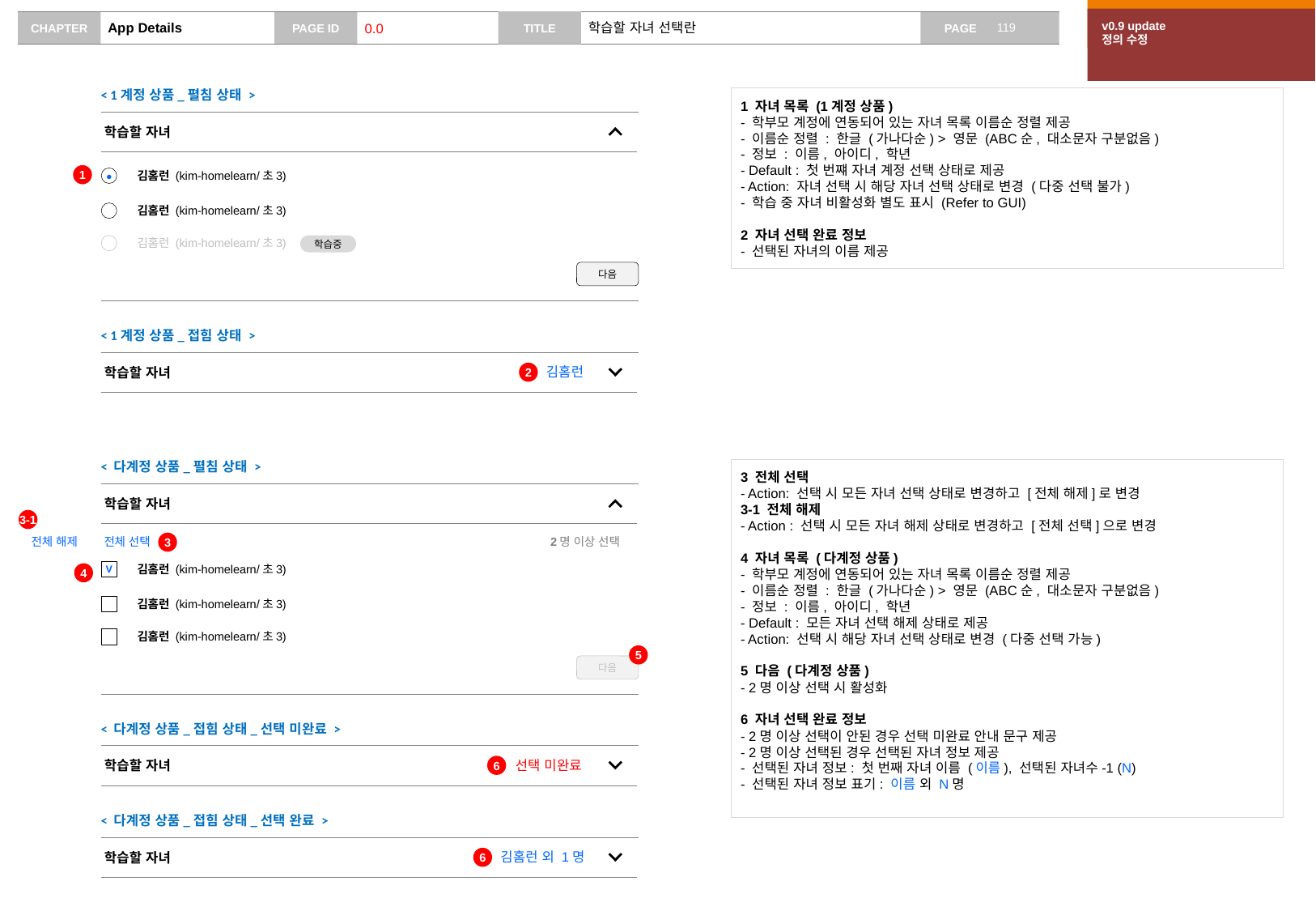

v0.8 update
케이스 정리 추가
v0.9 update
정의 수정

# App Details
0.0
학습할 자녀 선택란
< 1계정 상품_펼침 상태 >
1 자녀 목록 (1계정 상품)
- 학부모 계정에 연동되어 있는 자녀 목록 이름순 정렬 제공
- 이름순 정렬 : 한글 (가나다순) > 영문 (ABC순, 대소문자 구분없음)
- 정보 : 이름, 아이디, 학년
- Default : 첫 번쨰 자녀 계정 선택 상태로 제공
- Action: 자녀 선택 시 해당 자녀 선택 상태로 변경 (다중 선택 불가)
- 학습 중 자녀 비활성화 별도 표시 (Refer to GUI)

2 자녀 선택 완료 정보
- 선택된 자녀의 이름 제공
학습할 자녀

1
●
김홈런 (kim-homelearn/초3)

김홈런 (kim-homelearn/초3)
학습중

김홈런 (kim-homelearn/초3)
다음
< 1계정 상품_접힘 상태 >
2
김홈런
학습할 자녀

< 다계정 상품_펼침 상태 >
3 전체 선택
- Action: 선택 시 모든 자녀 선택 상태로 변경하고 [전체 해제]로 변경
3-1 전체 해제
- Action : 선택 시 모든 자녀 해제 상태로 변경하고 [전체 선택]으로 변경

4 자녀 목록 (다계정 상품)
- 학부모 계정에 연동되어 있는 자녀 목록 이름순 정렬 제공
- 이름순 정렬 : 한글 (가나다순) > 영문 (ABC순, 대소문자 구분없음)
- 정보 : 이름, 아이디, 학년
- Default : 모든 자녀 선택 해제 상태로 제공
- Action: 선택 시 해당 자녀 선택 상태로 변경 (다중 선택 가능)

5 다음 (다계정 상품)
- 2명 이상 선택 시 활성화
6 자녀 선택 완료 정보
- 2명 이상 선택이 안된 경우 선택 미완료 안내 문구 제공
- 2명 이상 선택된 경우 선택된 자녀 정보 제공
- 선택된 자녀 정보: 첫 번째 자녀 이름 (이름), 선택된 자녀수-1 (N)
- 선택된 자녀 정보 표기: 이름 외 N명

학습할 자녀

3-1
3
전체 해제
전체 선택
2명 이상 선택
V
김홈런 (kim-homelearn/초3)
4

김홈런 (kim-homelearn/초3)

김홈런 (kim-homelearn/초3)
5
다음
< 다계정 상품_접힘 상태_선택 미완료 >
6
선택 미완료
학습할 자녀

< 다계정 상품_접힘 상태_선택 완료 >
6
김홈런 외 1명
학습할 자녀